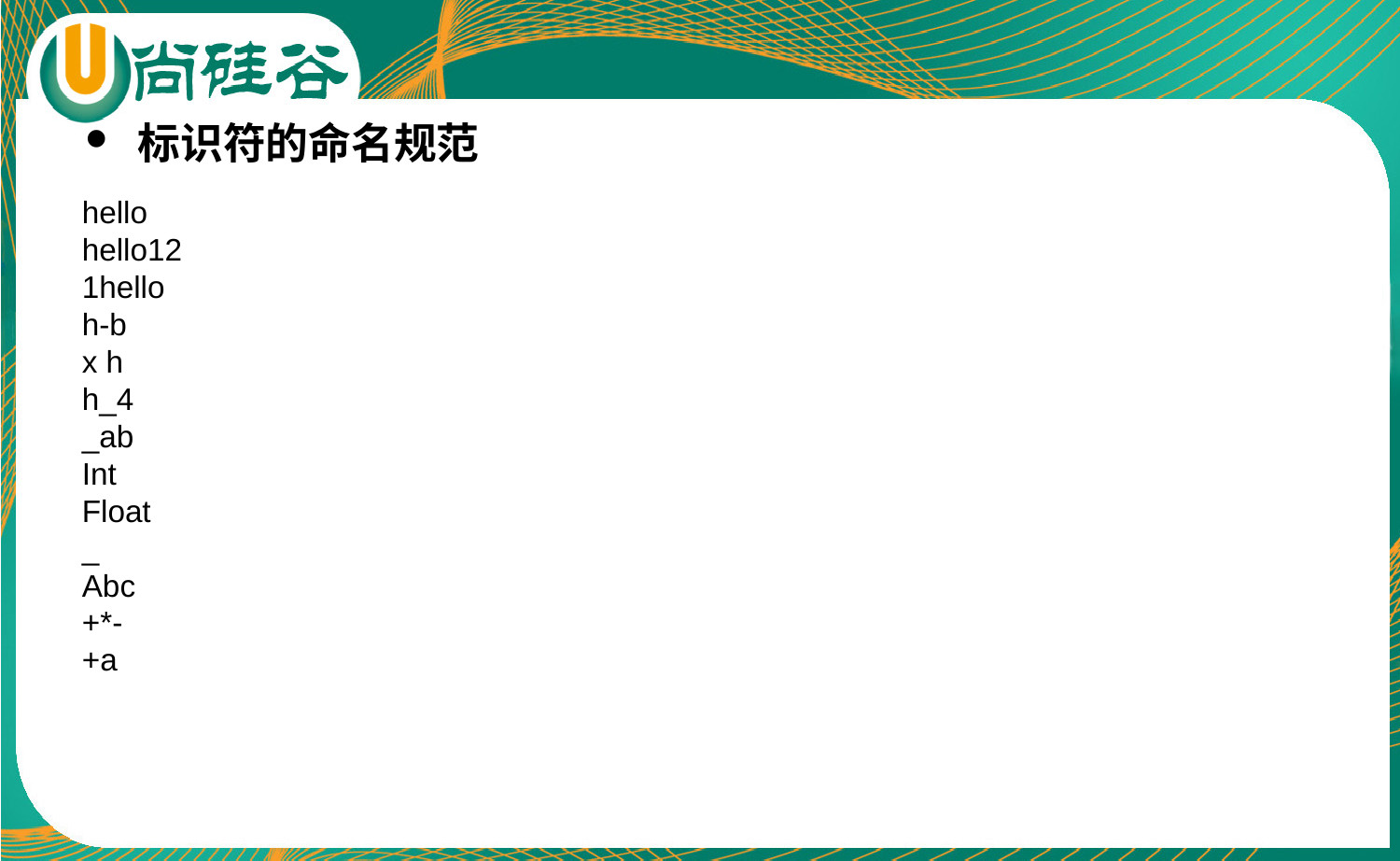

标识符的命名规范
hello
hello12
1hello
h-b
x h
h_4
_ab
Int
Float
_
Abc
+*-
+a